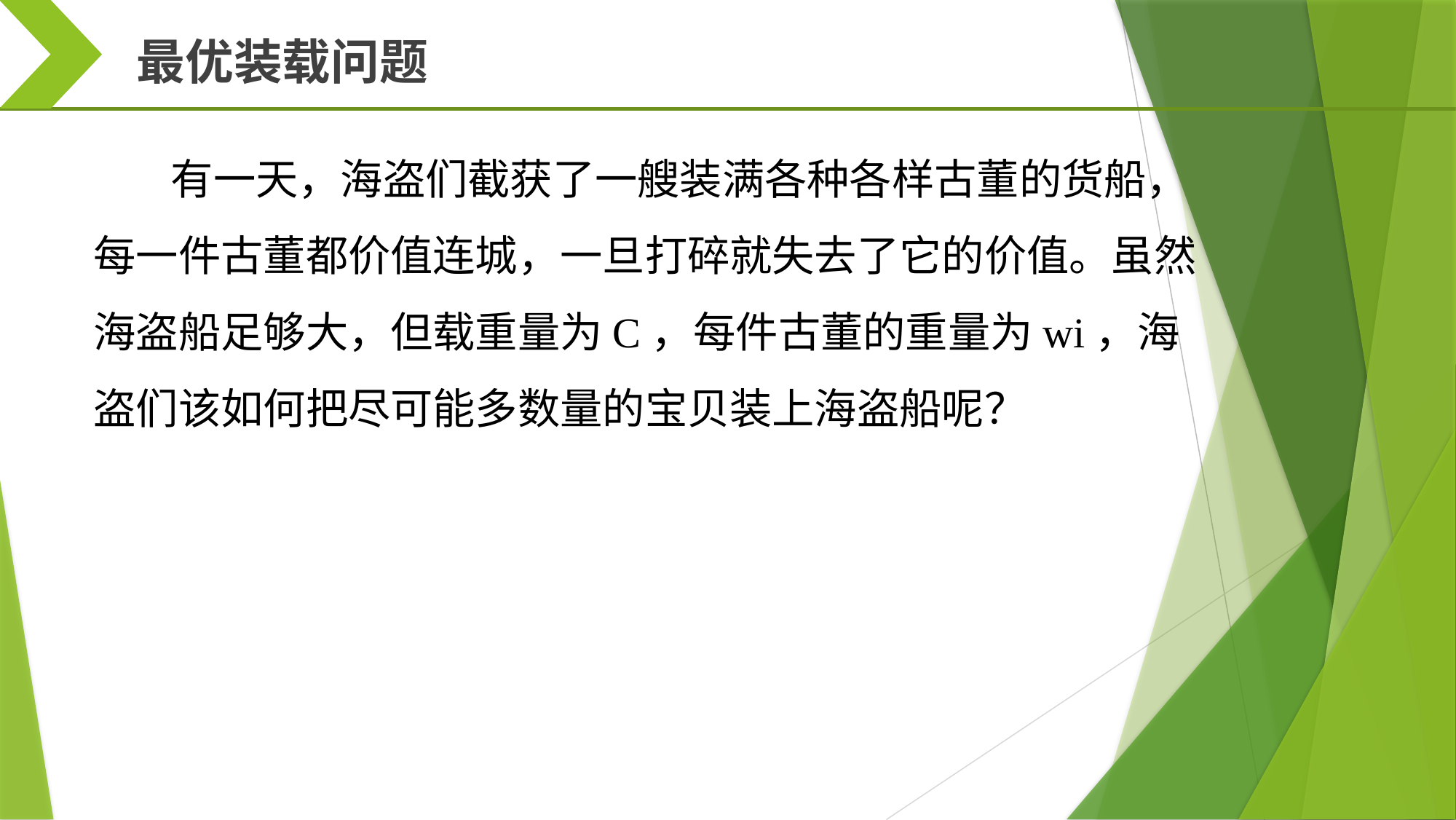

最优装载问题
有一天，海盗们截获了一艘装满各种各样古董的货船，每一件古董都价值连城，一旦打碎就失去了它的价值。虽然海盗船足够大，但载重量为C，每件古董的重量为wi，海盗们该如何把尽可能多数量的宝贝装上海盗船呢？